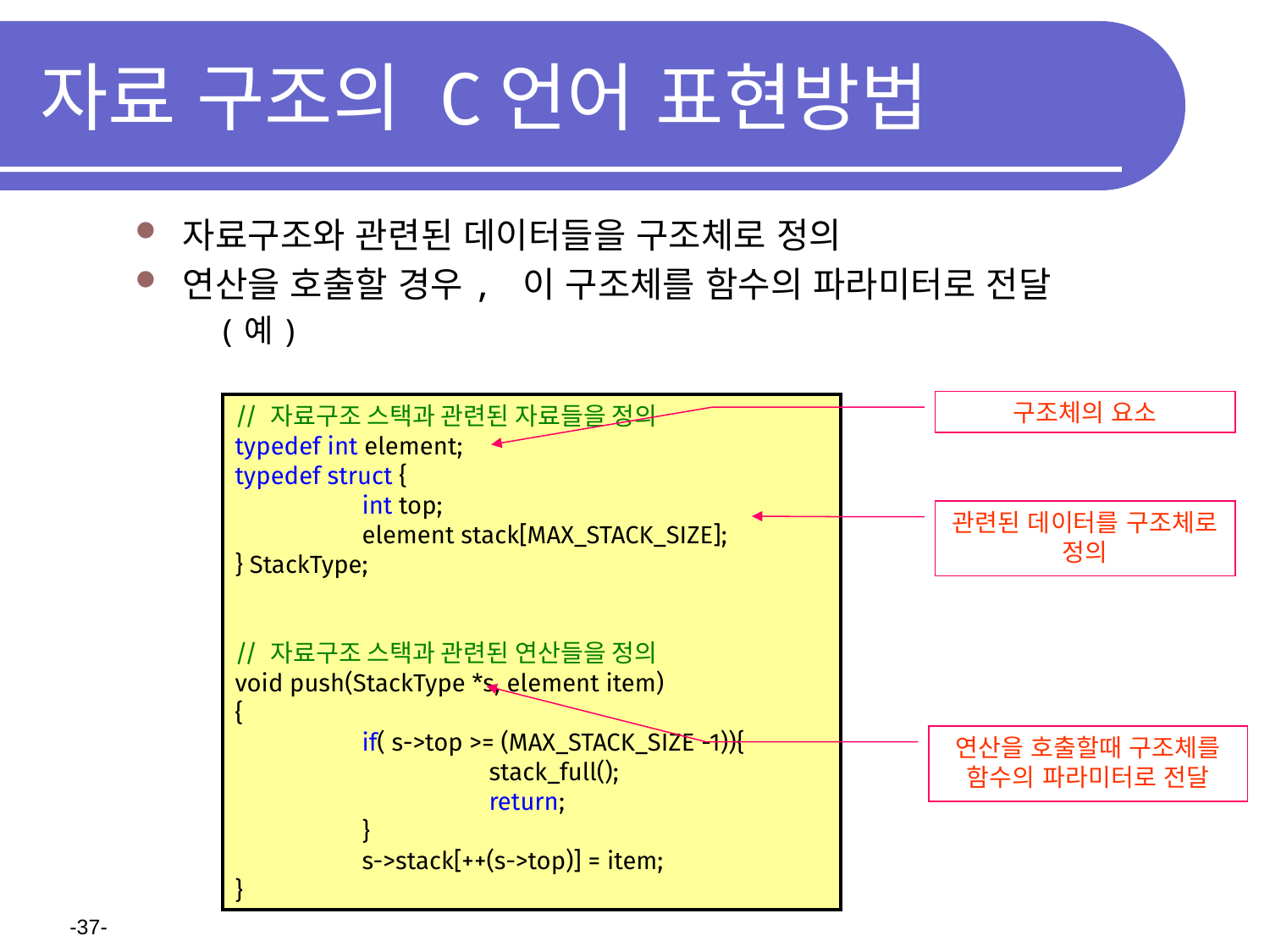

# 자료 구조의 C언어 표현방법
자료구조와 관련된 데이터들을 구조체로 정의
연산을 호출할 경우, 이 구조체를 함수의 파라미터로 전달
 (예)
구조체의 요소
// 자료구조 스택과 관련된 자료들을 정의
typedef int element;
typedef struct {
	int top;
	element stack[MAX_STACK_SIZE];
} StackType;

// 자료구조 스택과 관련된 연산들을 정의
void push(StackType *s, element item)
{
	if( s->top >= (MAX_STACK_SIZE -1)){
		stack_full();
		return;
	}
	s->stack[++(s->top)] = item;
}
관련된 데이터를 구조체로 정의
연산을 호출할때 구조체를 함수의 파라미터로 전달